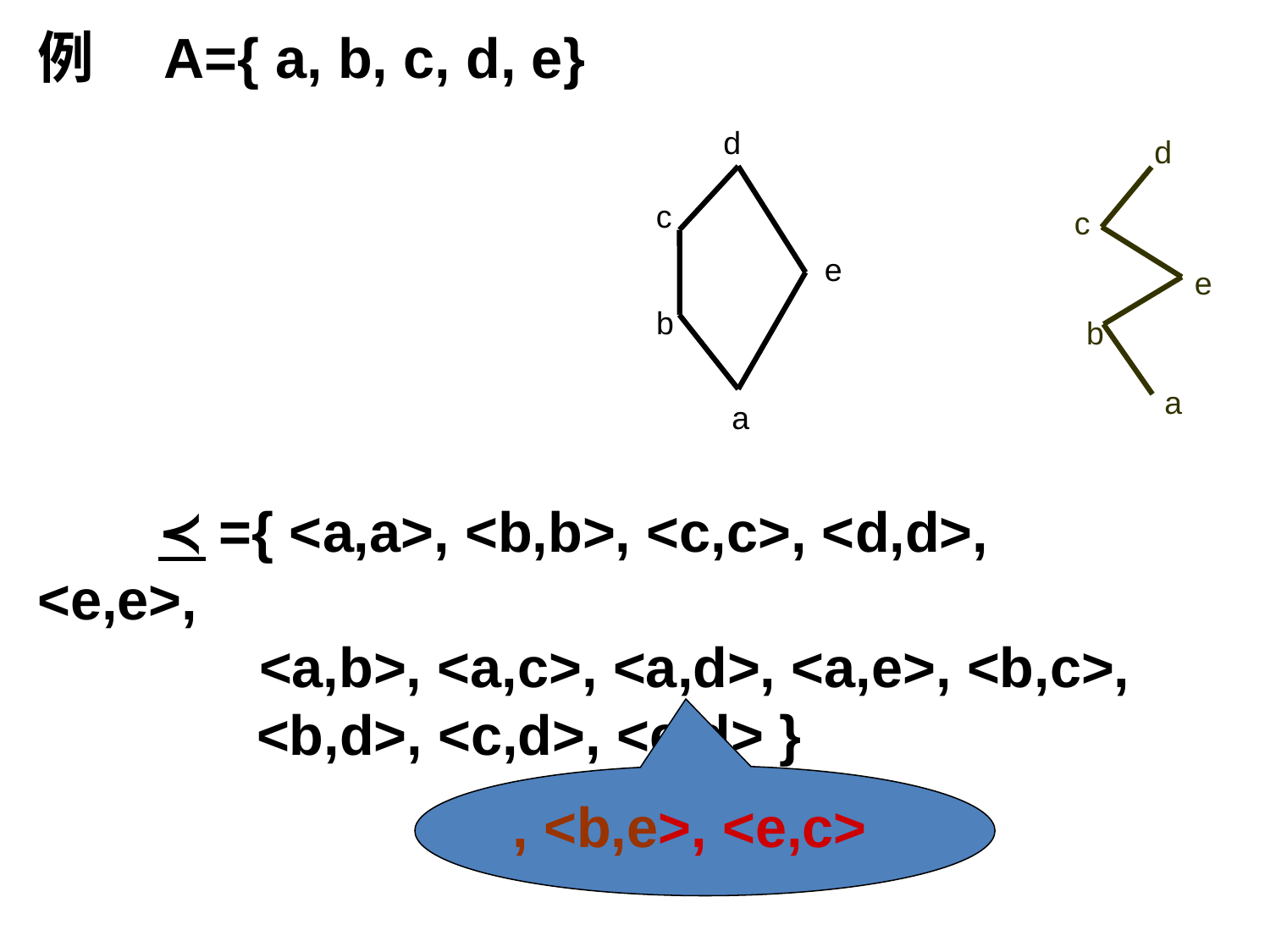

例　A={ a, b, c, d, e}

 　   ≺={ <a,a>, <b,b>, <c,c>, <d,d>, <e,e>,
　　　   <a,b>, <a,c>, <a,d>, <a,e>, <b,c>,
              <b,d>, <c,d>, <e,d> }
d

c

e

b

a
d

c

e

b

a
, <b,e>, <e,c>